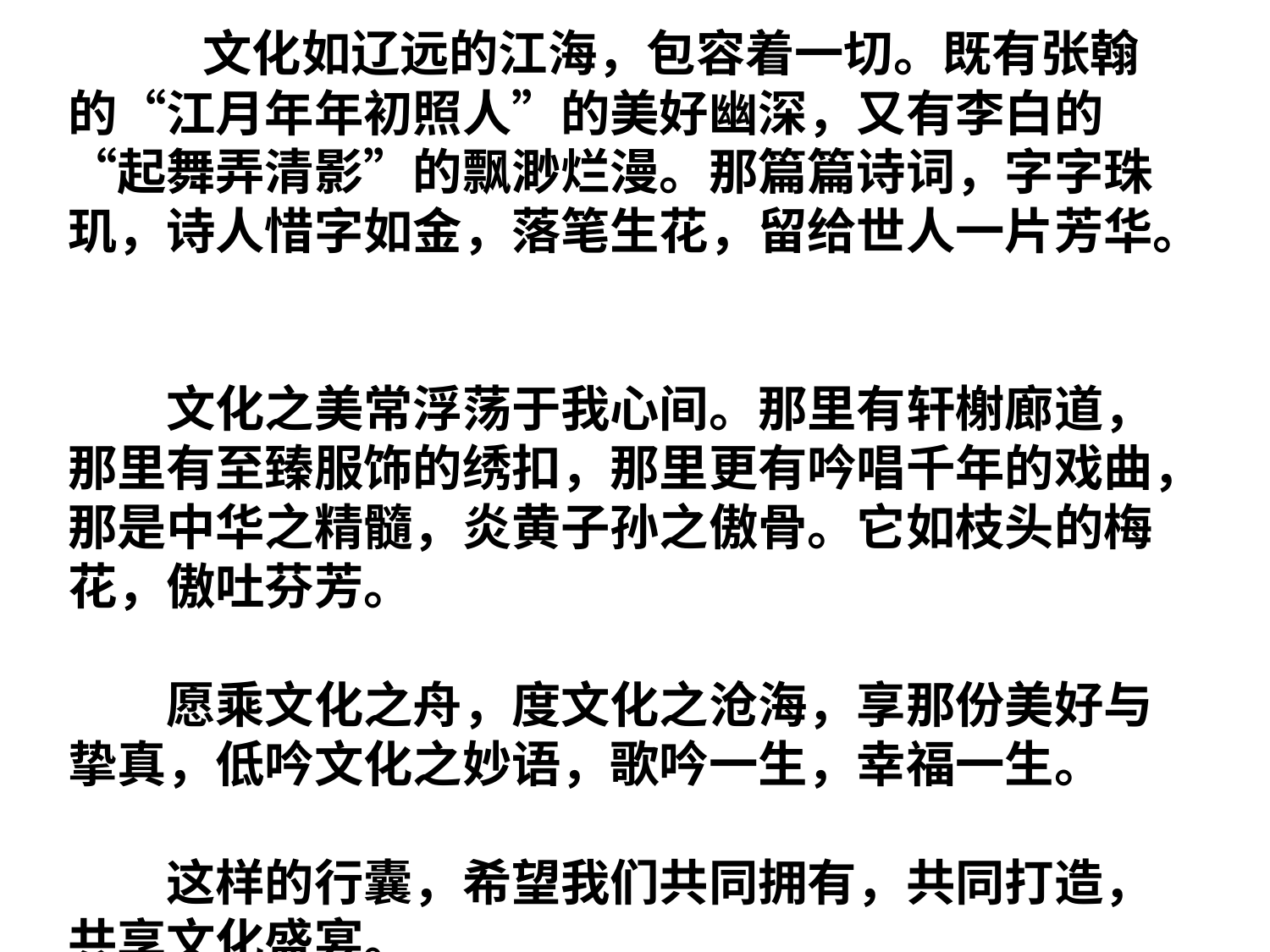

文化如辽远的江海，包容着一切。既有张翰的“江月年年初照人”的美好幽深，又有李白的“起舞弄清影”的飘渺烂漫。那篇篇诗词，字字珠玑，诗人惜字如金，落笔生花，留给世人一片芳华。
　　
　　文化之美常浮荡于我心间。那里有轩榭廊道，那里有至臻服饰的绣扣，那里更有吟唱千年的戏曲，那是中华之精髓，炎黄子孙之傲骨。它如枝头的梅花，傲吐芬芳。
　　
　　愿乘文化之舟，度文化之沧海，享那份美好与挚真，低吟文化之妙语，歌吟一生，幸福一生。
　　
　　这样的行囊，希望我们共同拥有，共同打造，共享文化盛宴。